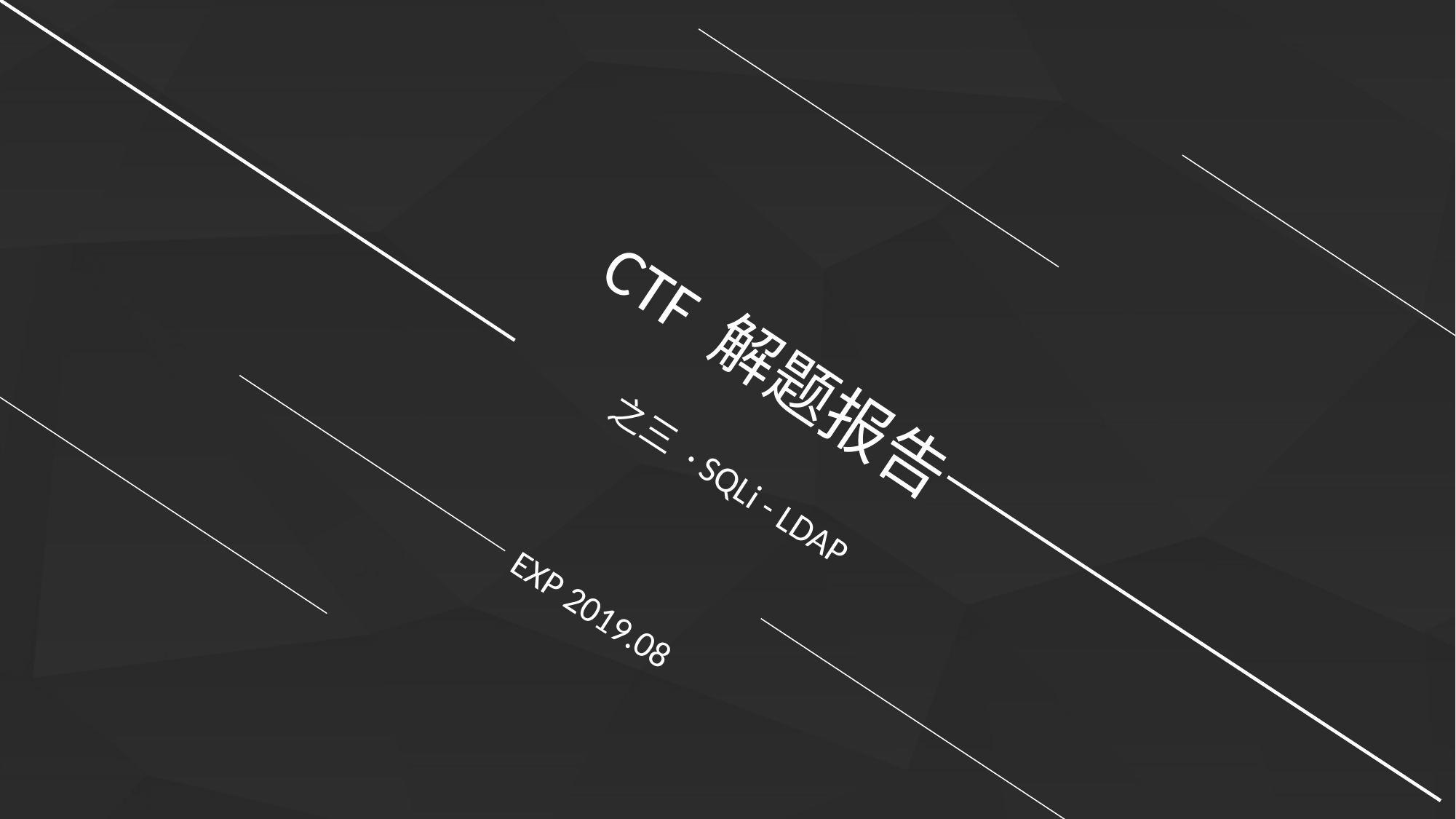

CTF 解题报告
之三 · SQLi - LDAP
EXP 2019.08